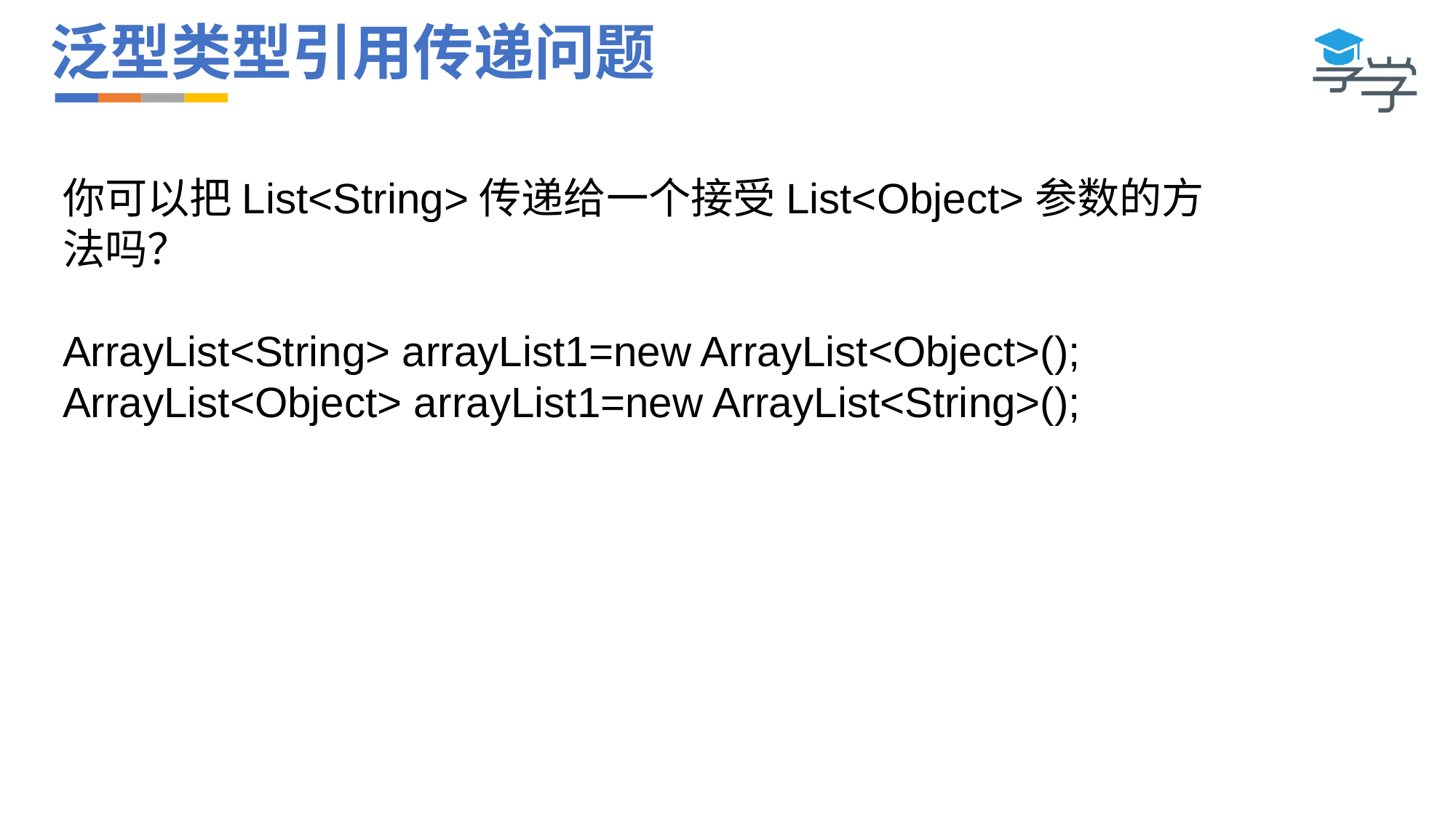

# 泛型类型引用传递问题
你可以把List<String>传递给一个接受List<Object>参数的方法吗？

ArrayList<String> arrayList1=new ArrayList<Object>();
ArrayList<Object> arrayList1=new ArrayList<String>();